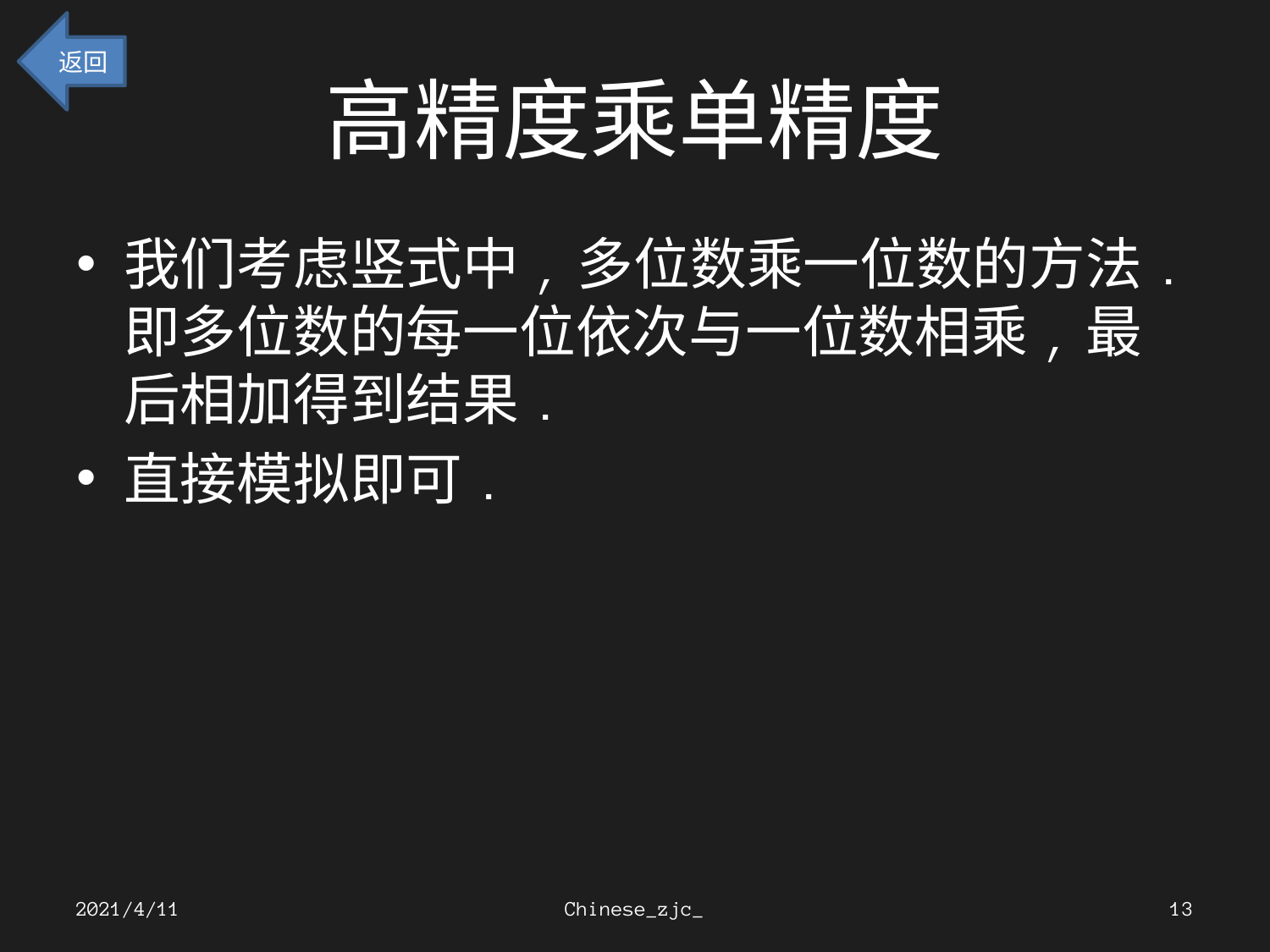

返回
# 高精度乘单精度
我们考虑竖式中,多位数乘一位数的方法.即多位数的每一位依次与一位数相乘,最后相加得到结果.
直接模拟即可.
2021/4/11
Chinese_zjc_
13